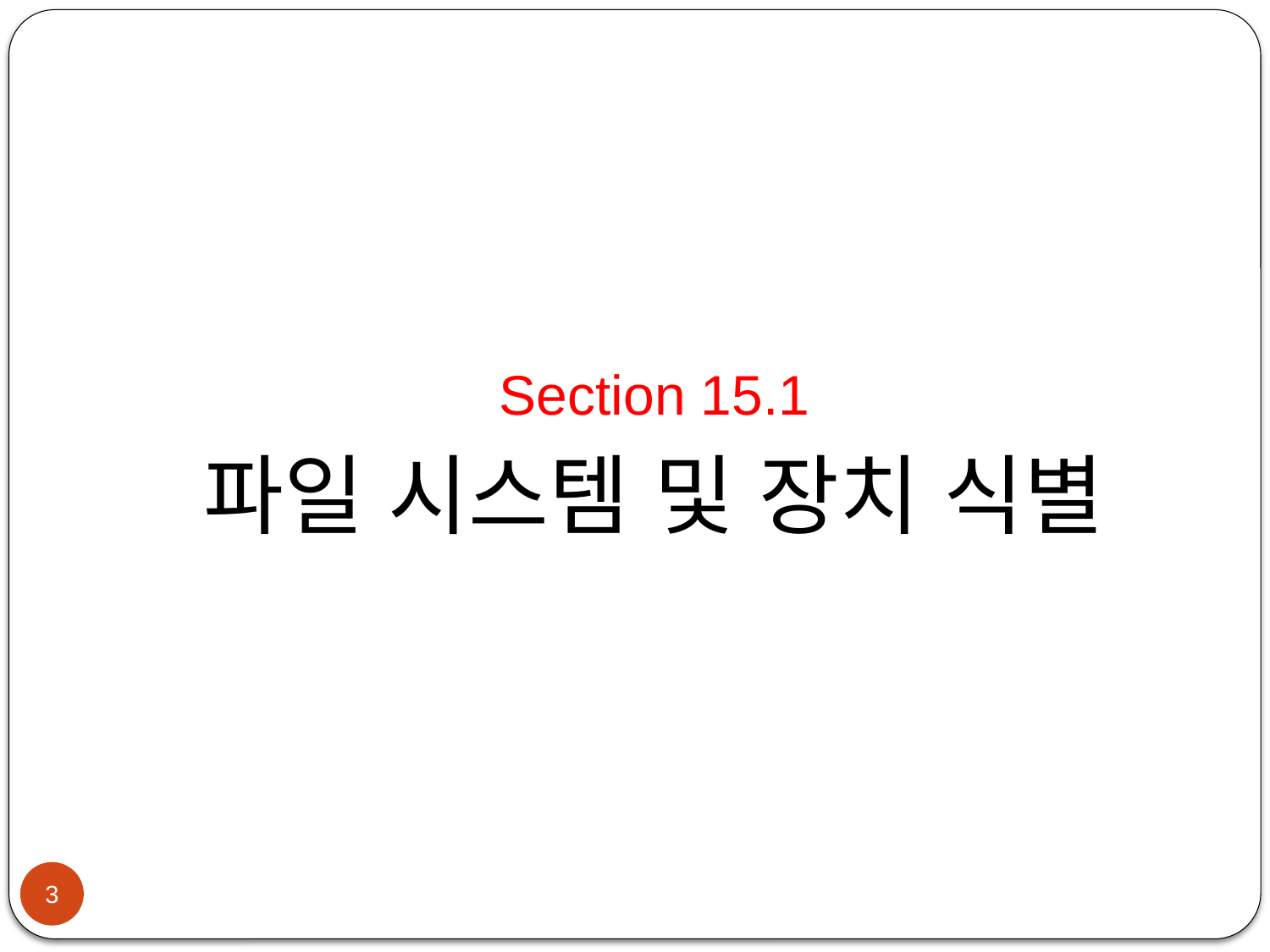

Section 15.1
파일 시스템 및 장치 식별
3